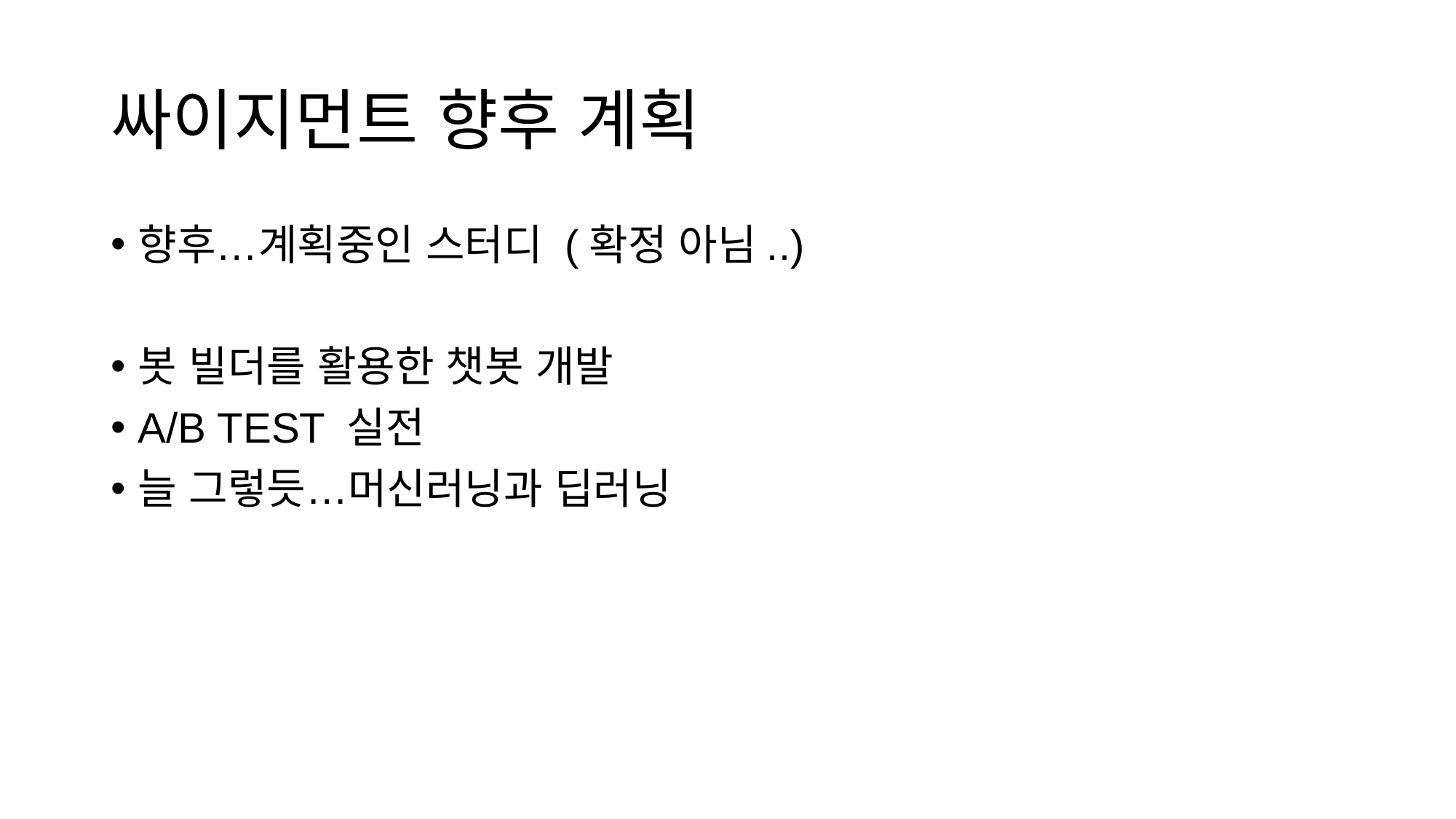

# 싸이지먼트 향후 계획
향후…계획중인 스터디 (확정 아님..)

봇 빌더를 활용한 챗봇 개발
A/B TEST 실전
늘 그렇듯…머신러닝과 딥러닝